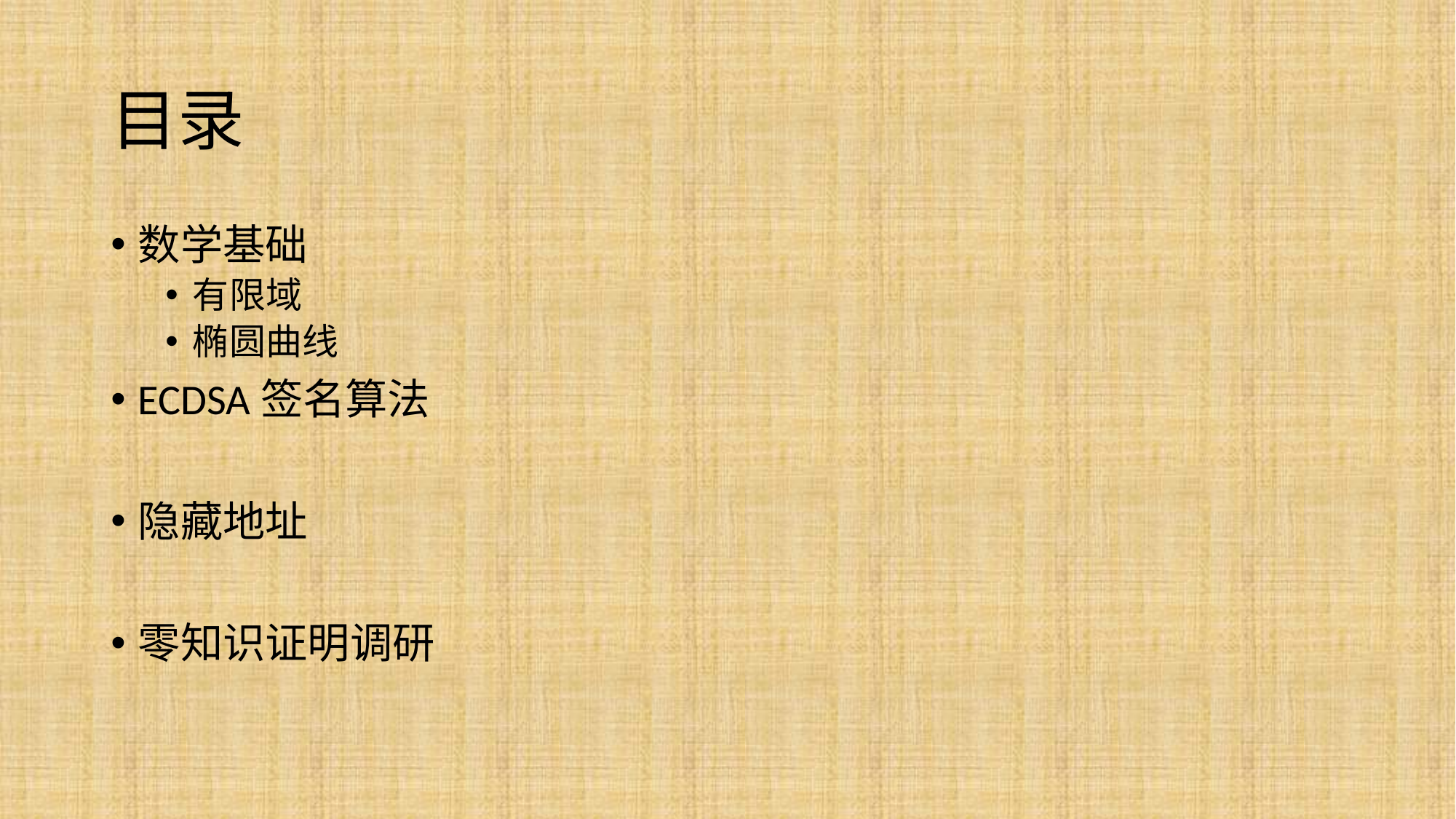

# 目录
数学基础
有限域
椭圆曲线
ECDSA签名算法

隐藏地址

零知识证明调研